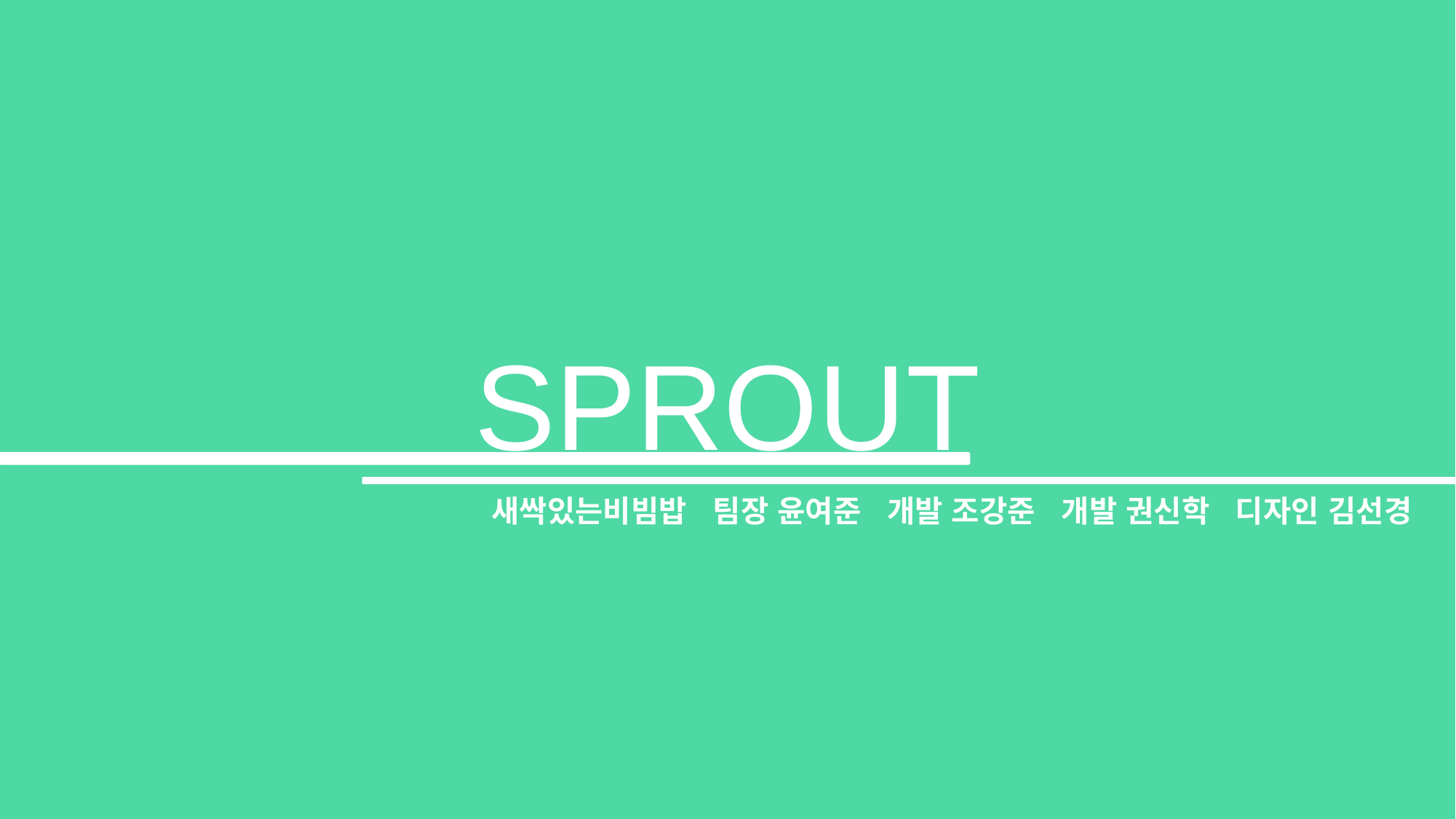

SPROUT

새싹있는비빔밥   팀장 윤여준   개발 조강준   개발 권신학   디자인 김선경